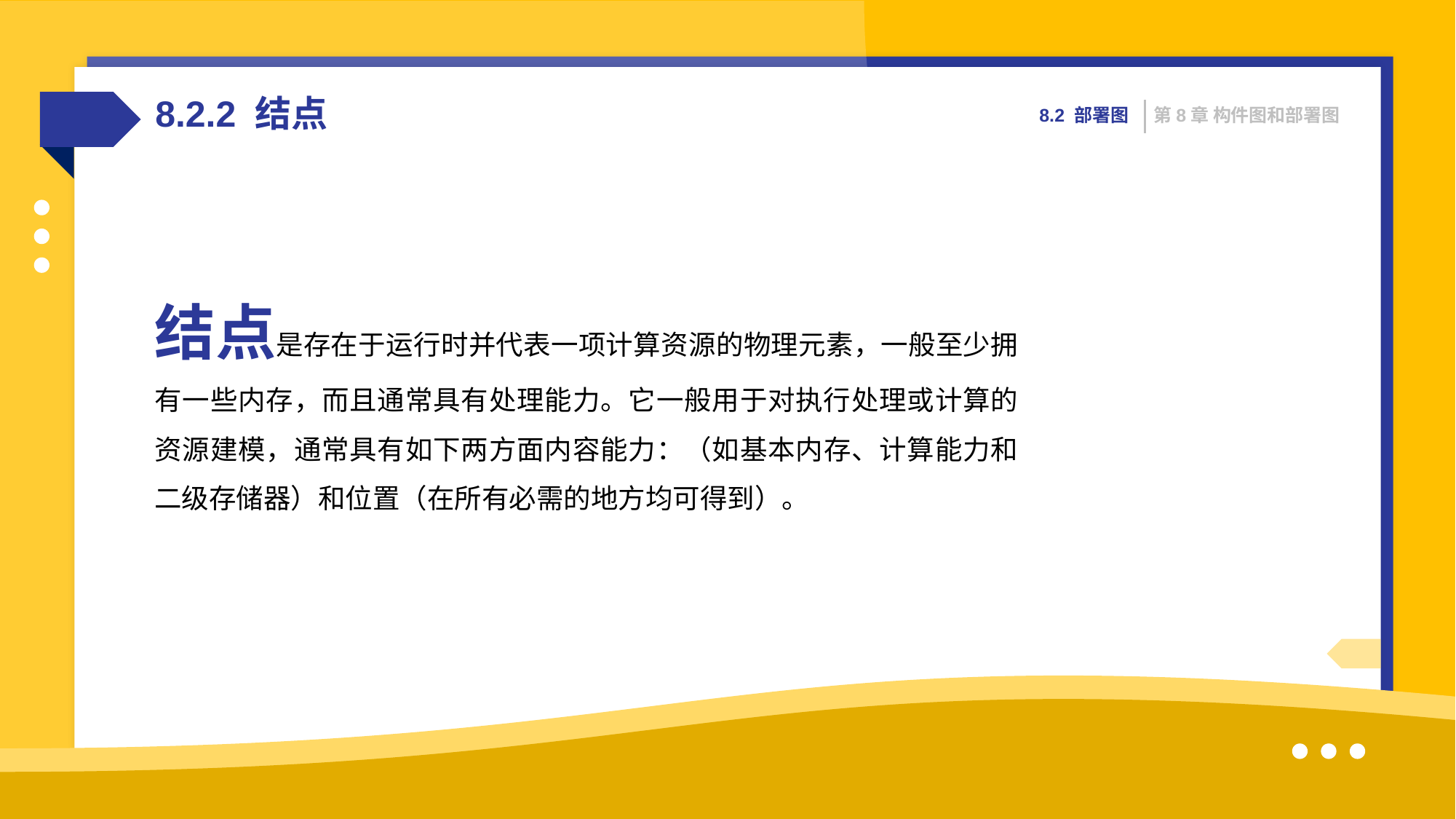

8.2.2 结点
8.2 部署图
第8章 构件图和部署图
结点是存在于运行时并代表一项计算资源的物理元素，一般至少拥有一些内存，而且通常具有处理能力。它一般用于对执行处理或计算的资源建模，通常具有如下两方面内容能力：（如基本内存、计算能力和二级存储器）和位置（在所有必需的地方均可得到）。